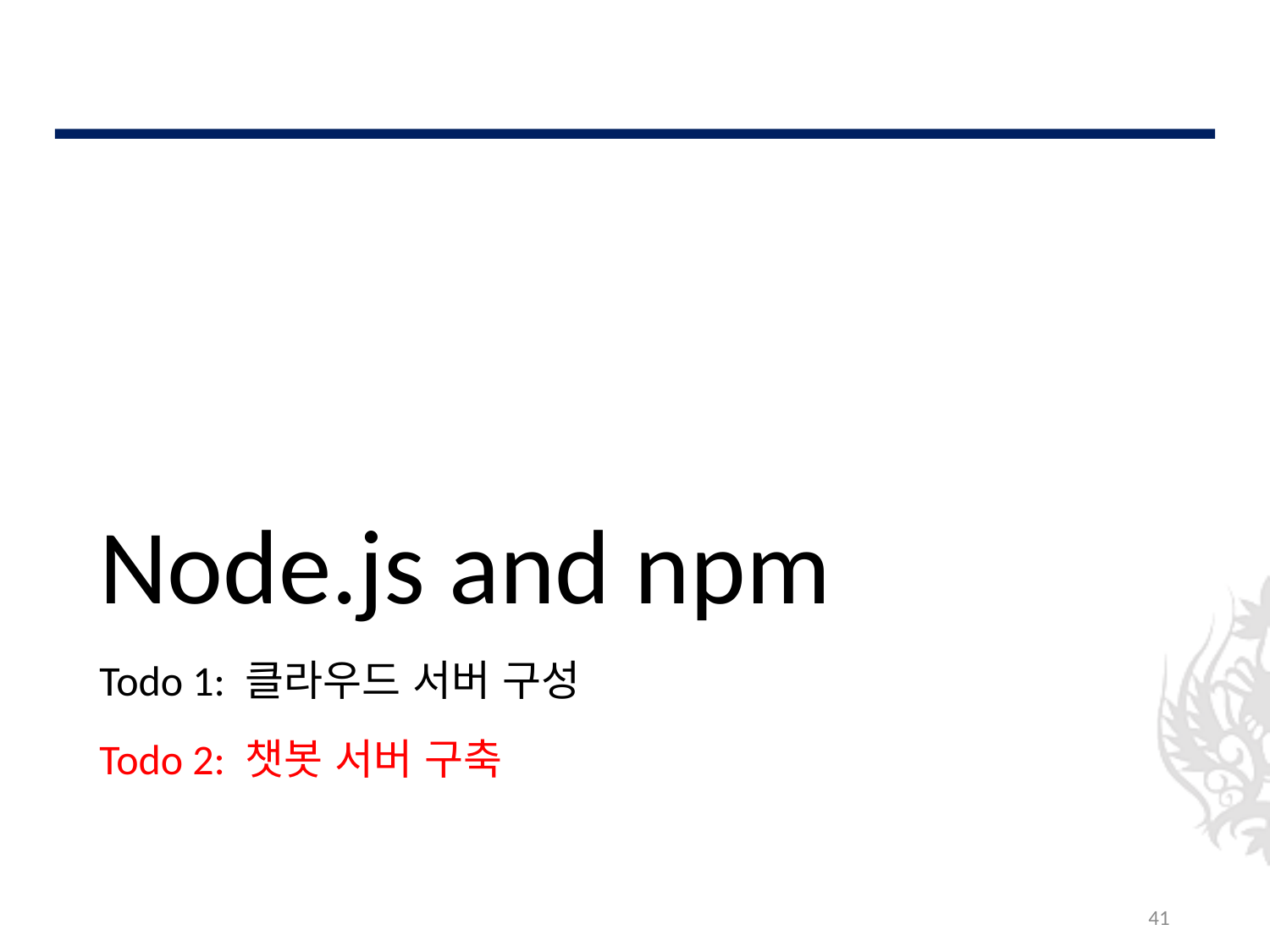

# Node.js and npm
Todo 1: 클라우드 서버 구성
Todo 2: 챗봇 서버 구축

41